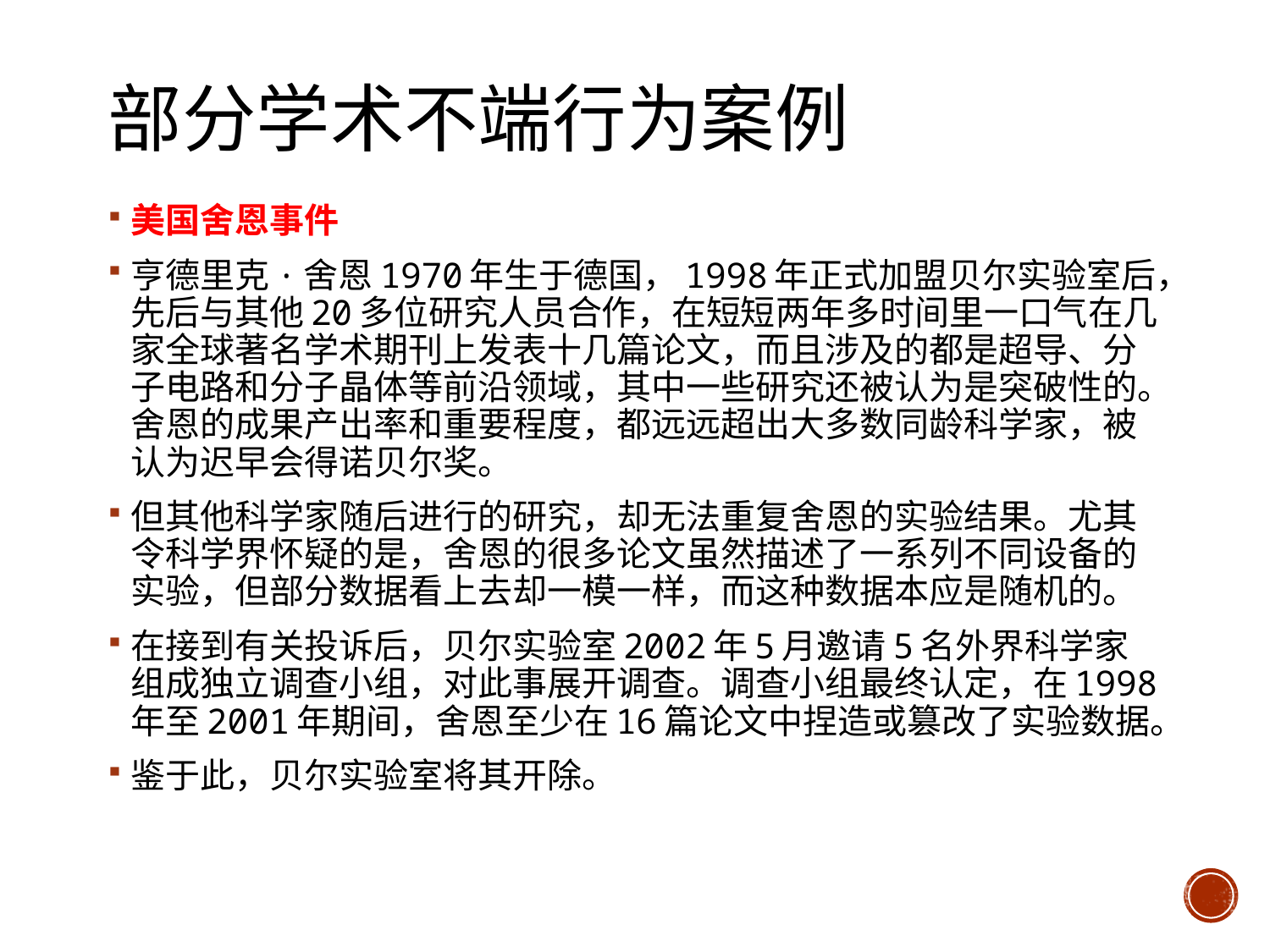

# 部分学术不端行为案例
美国舍恩事件
亨德里克·舍恩1970年生于德国，1998年正式加盟贝尔实验室后，先后与其他20多位研究人员合作，在短短两年多时间里一口气在几家全球著名学术期刊上发表十几篇论文，而且涉及的都是超导、分子电路和分子晶体等前沿领域，其中一些研究还被认为是突破性的。舍恩的成果产出率和重要程度，都远远超出大多数同龄科学家，被认为迟早会得诺贝尔奖。
但其他科学家随后进行的研究，却无法重复舍恩的实验结果。尤其令科学界怀疑的是，舍恩的很多论文虽然描述了一系列不同设备的实验，但部分数据看上去却一模一样，而这种数据本应是随机的。
在接到有关投诉后，贝尔实验室2002年5月邀请5名外界科学家组成独立调查小组，对此事展开调查。调查小组最终认定，在1998年至2001年期间，舍恩至少在16篇论文中捏造或篡改了实验数据。
鉴于此，贝尔实验室将其开除。